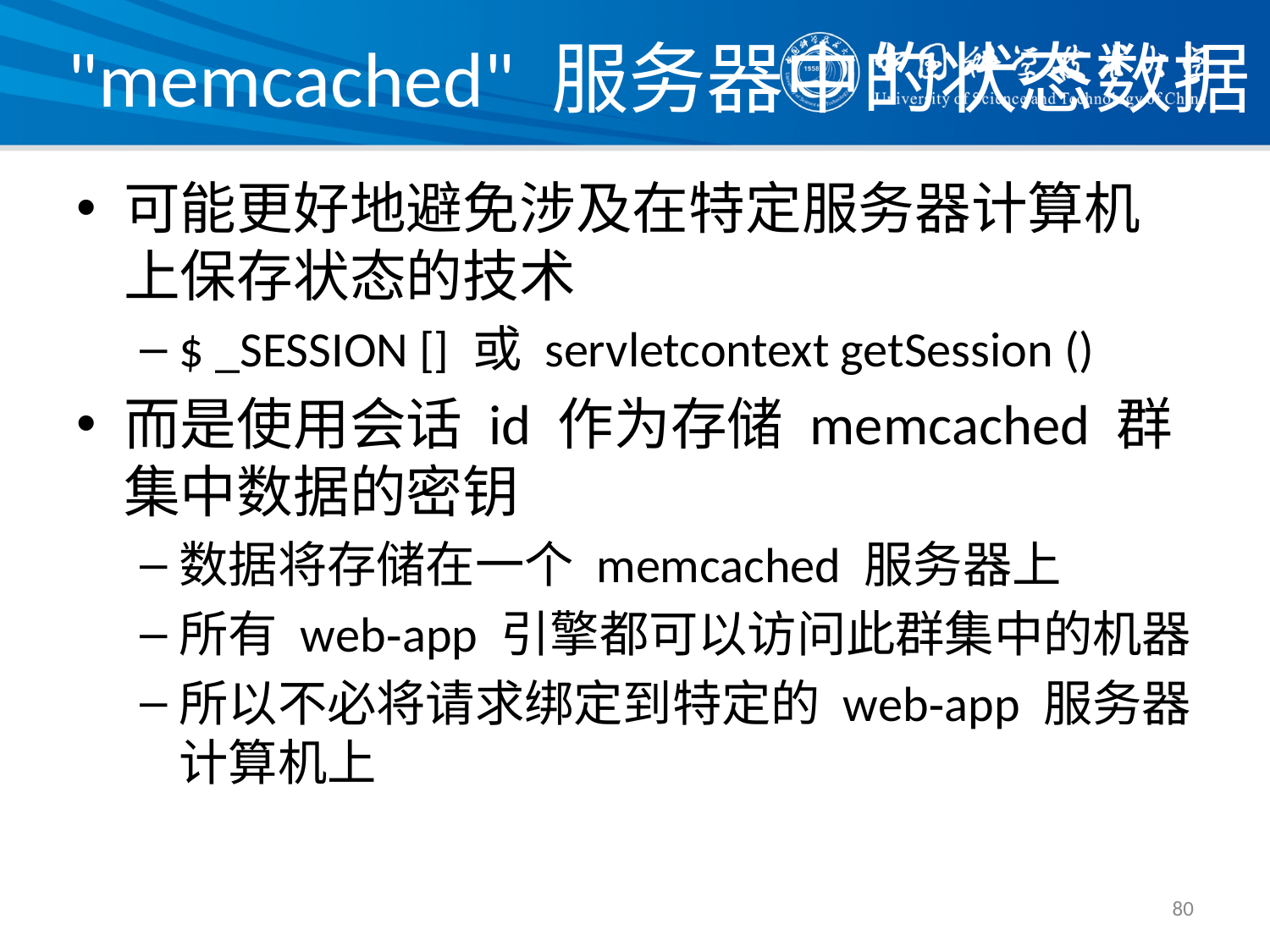

# "memcached" 服务器中的状态数据
可能更好地避免涉及在特定服务器计算机上保存状态的技术
$ _SESSION [] 或 servletcontext getSession ()
而是使用会话 id 作为存储 memcached 群集中数据的密钥
数据将存储在一个 memcached 服务器上
所有 web‐app 引擎都可以访问此群集中的机器
所以不必将请求绑定到特定的 web‐app 服务器计算机上
80